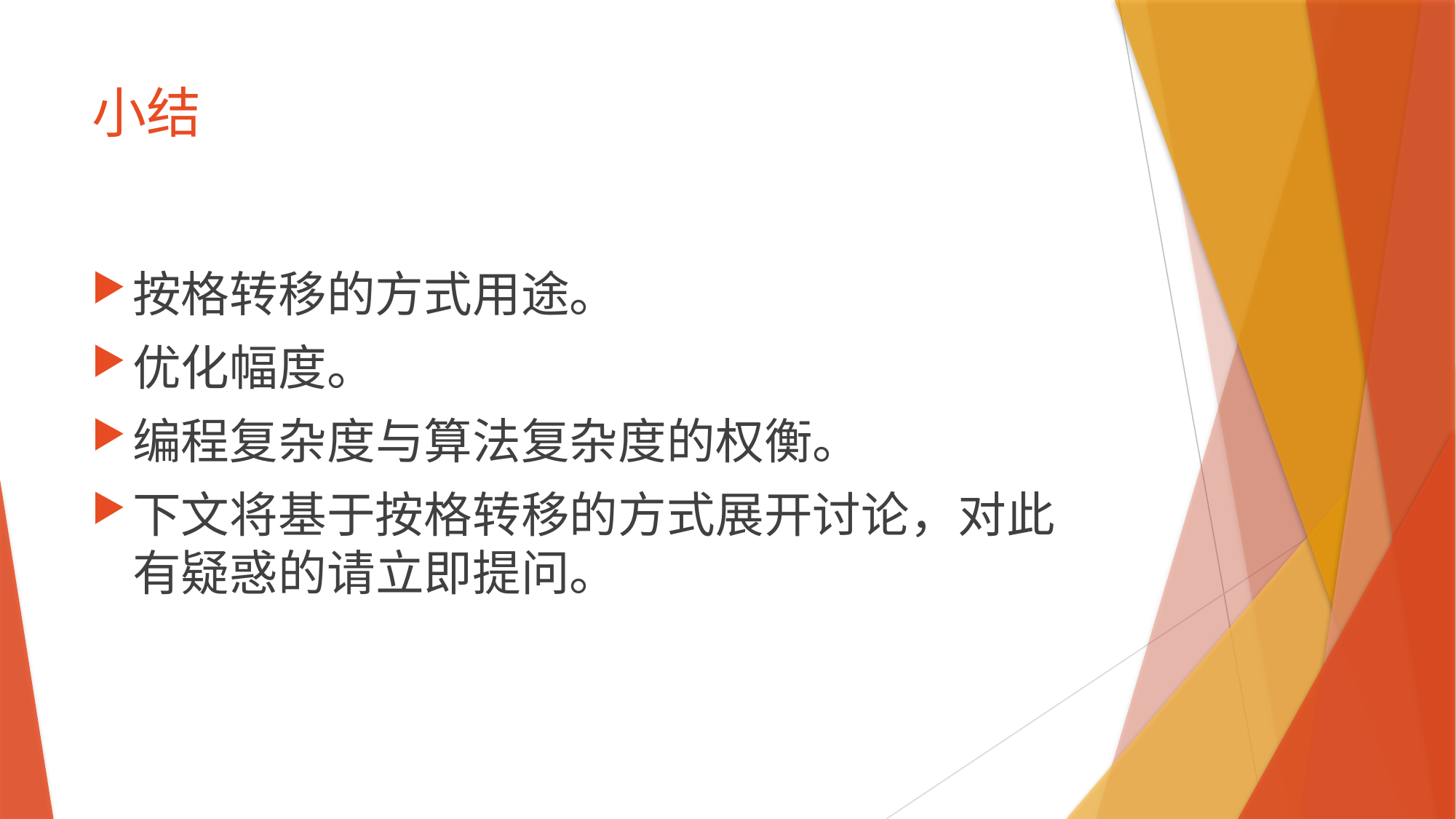

# 小结
按格转移的方式用途。
优化幅度。
编程复杂度与算法复杂度的权衡。
下文将基于按格转移的方式展开讨论，对此有疑惑的请立即提问。